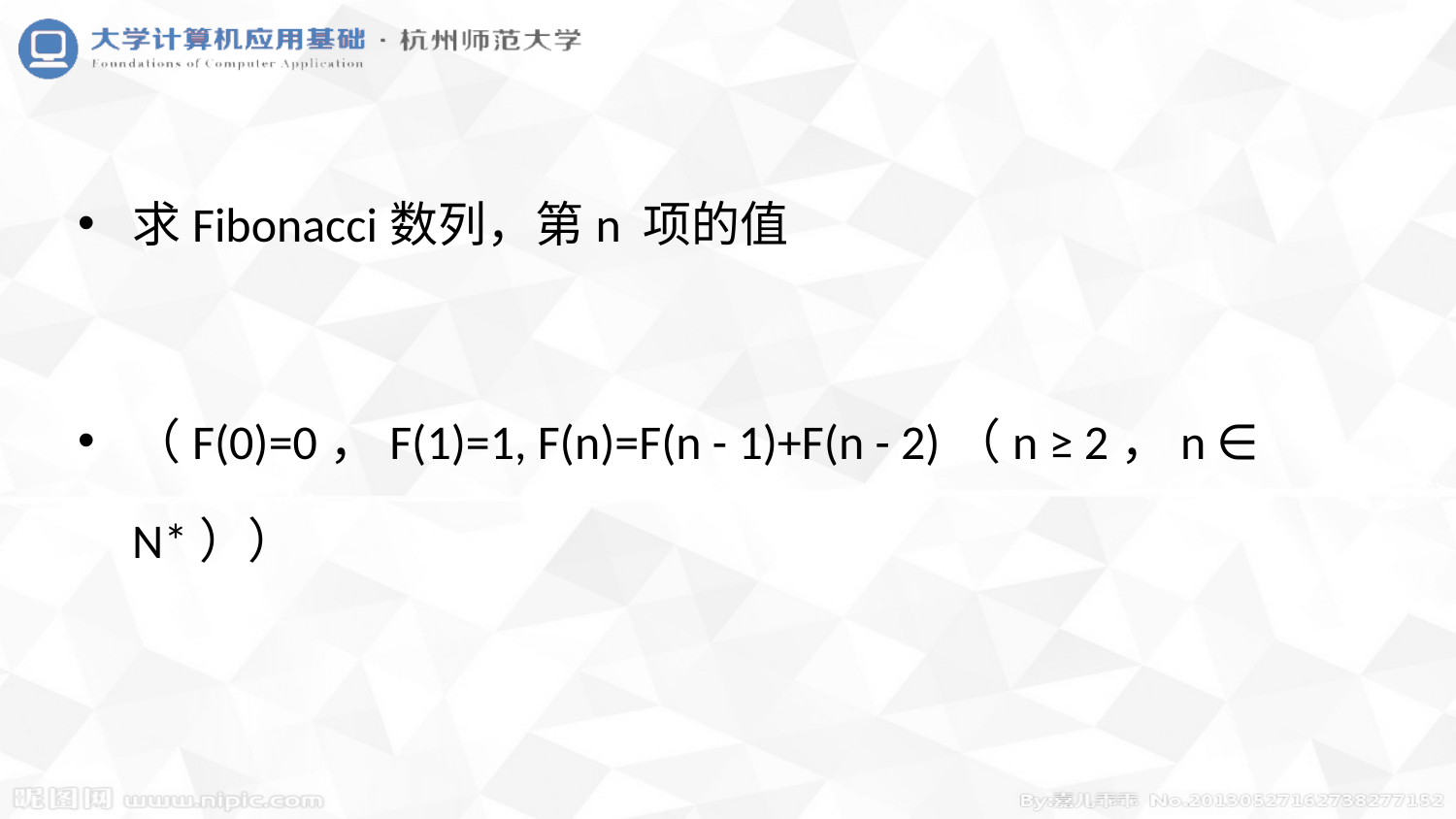

求Fibonacci数列，第n 项的值

（F(0)=0，F(1)=1, F(n)=F(n - 1)+F(n - 2)（n ≥ 2，n ∈ N*））